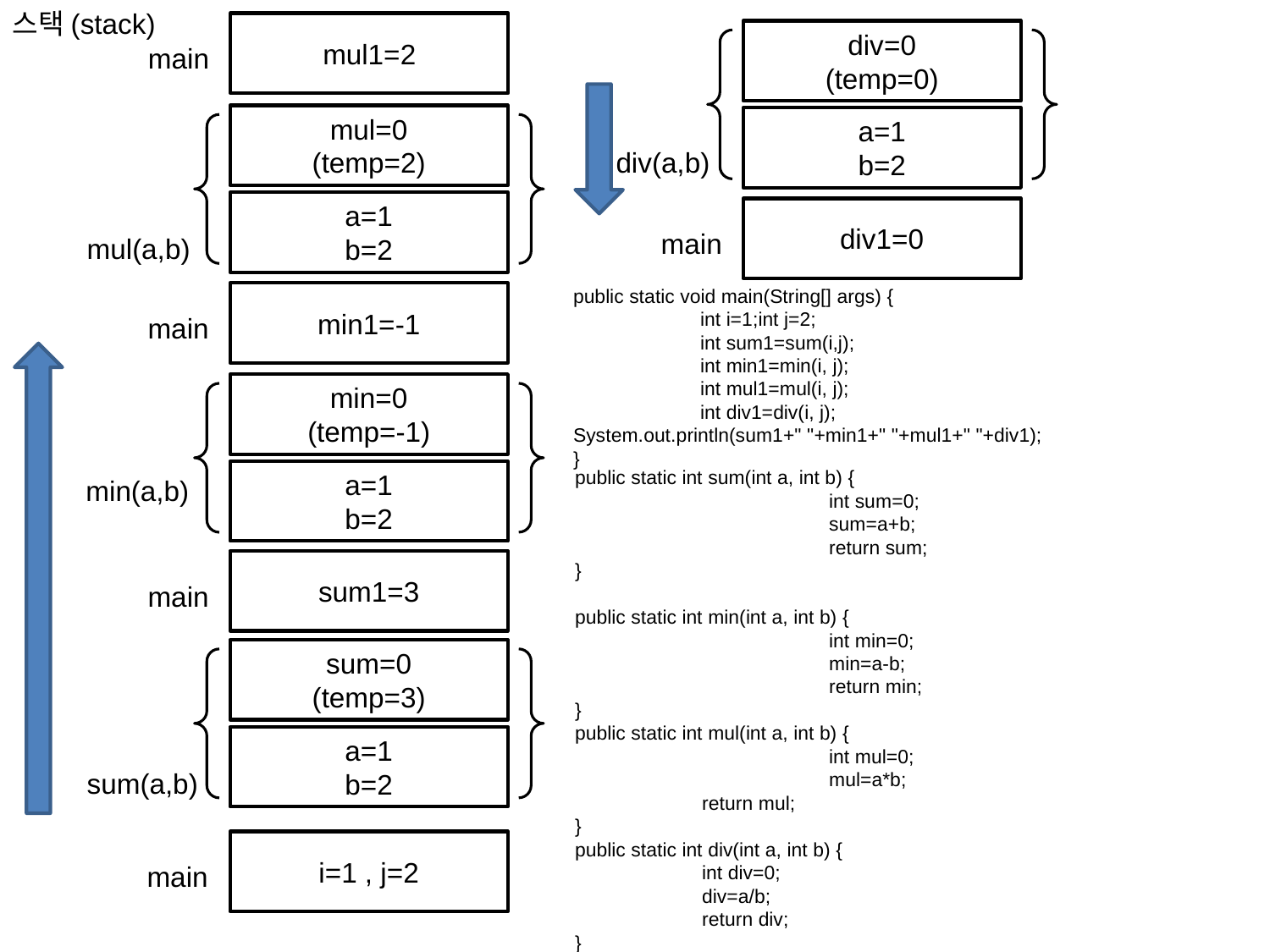

스택(stack)
mul1=2
div=0
(temp=0)

main

mul=0
(temp=2)
a=1
b=2

div(a,b)
a=1
b=2
div1=0
main
mul(a,b)
public static void main(String[] args) {
	int i=1;int j=2;
	int sum1=sum(i,j);
	int min1=min(i, j);
	int mul1=mul(i, j);
	int div1=div(i, j);
System.out.println(sum1+" "+min1+" "+mul1+" "+div1);
}
min1=-1
main

min=0
(temp=-1)

public static int sum(int a, int b) {
		int sum=0;
		sum=a+b;
		return sum;
}

public static int min(int a, int b) {
		int min=0;
		min=a-b;
		return min;
}
public static int mul(int a, int b) {
		int mul=0;
		mul=a*b;
	return mul;
}
public static int div(int a, int b) {
	int div=0;
	div=a/b;
	return div;
}
a=1
b=2
min(a,b)
sum1=3
main
sum=0
(temp=3)

a=1
b=2
sum(a,b)
i=1 , j=2
main